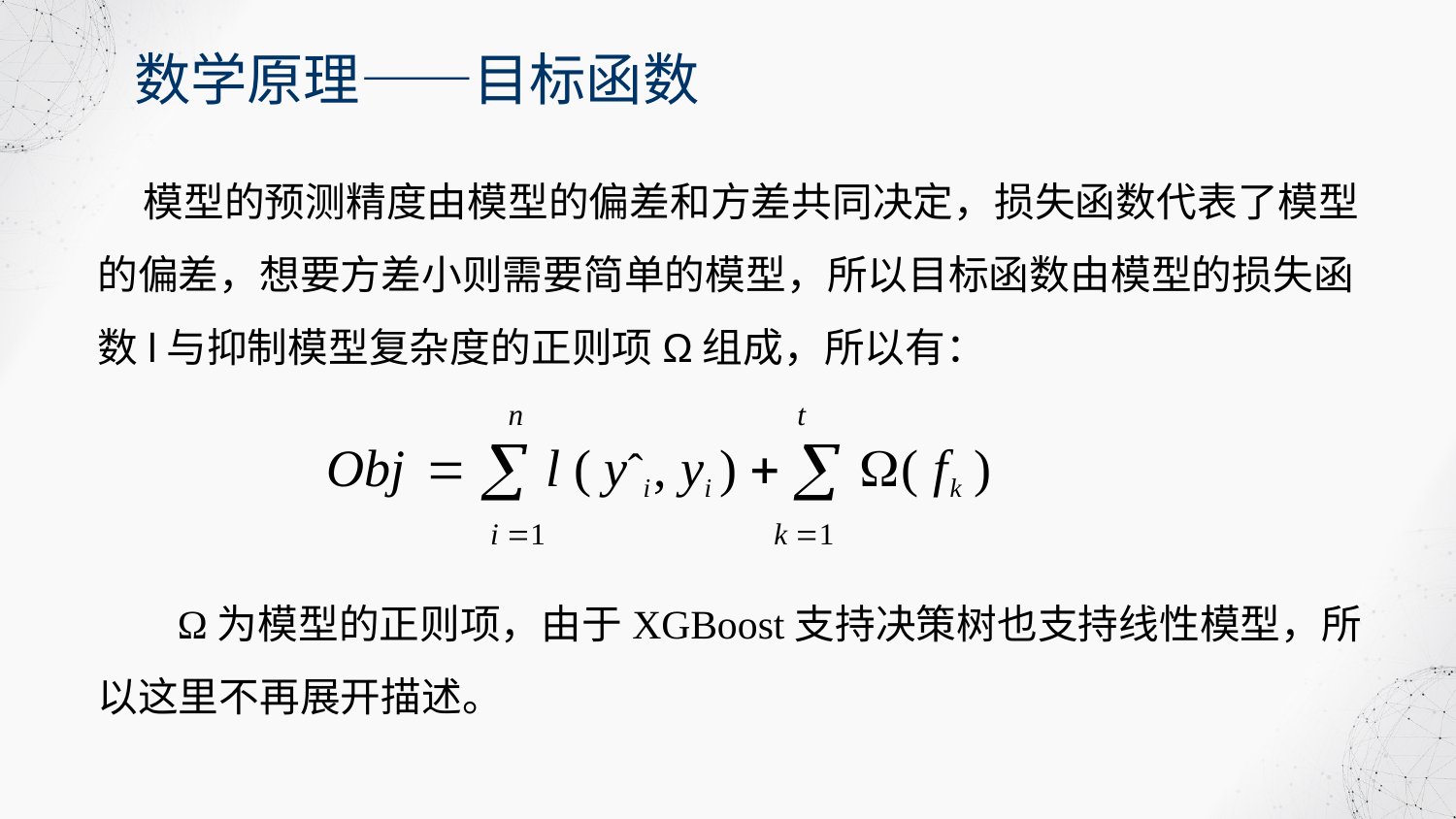

数学原理——目标函数
    模型的预测精度由模型的偏差和方差共同决定，损失函数代表了模型的偏差，想要方差小则需要简单的模型，所以目标函数由模型的损失函数l与抑制模型复杂度的正则项Ω组成，所以有：
n	t
Obj	= ∑ l ( yˆi   , yi ) + ∑ Ω( fk )
i =1	k =1
        Ω为模型的正则项，由于XGBoost支持决策树也支持线性模型，所以这里不再展开描述。